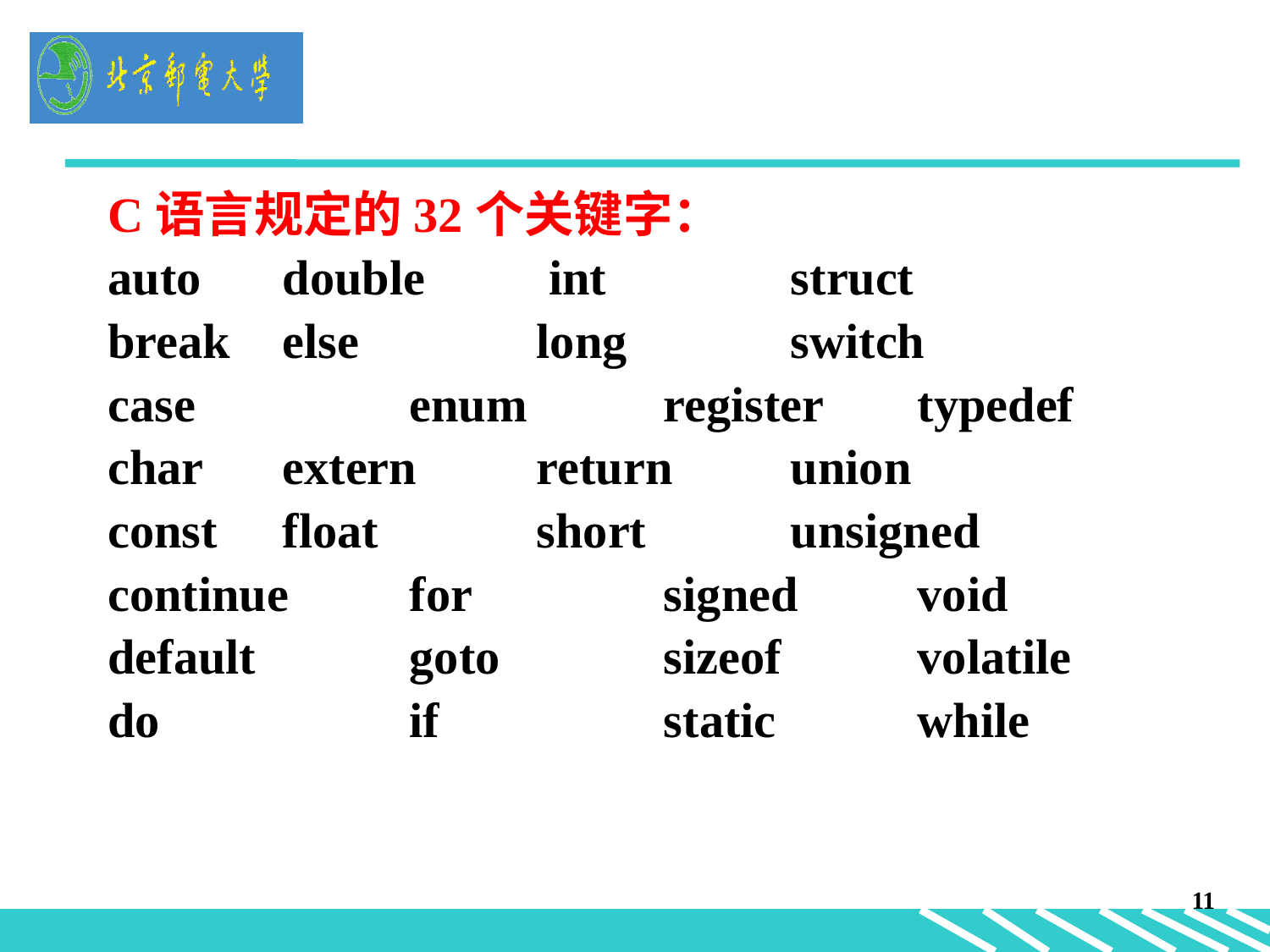

#
C语言规定的32个关键字：
auto   	double  	 int    		struct
break   	else   		long   	switch
case  		enum   	register   	typedef
char   	extern   	return   	union
const   	float   	short   	unsigned
continue   	for   		signed   	void
default   	goto   	sizeof   	volatile
do   		if   		static   	while

11